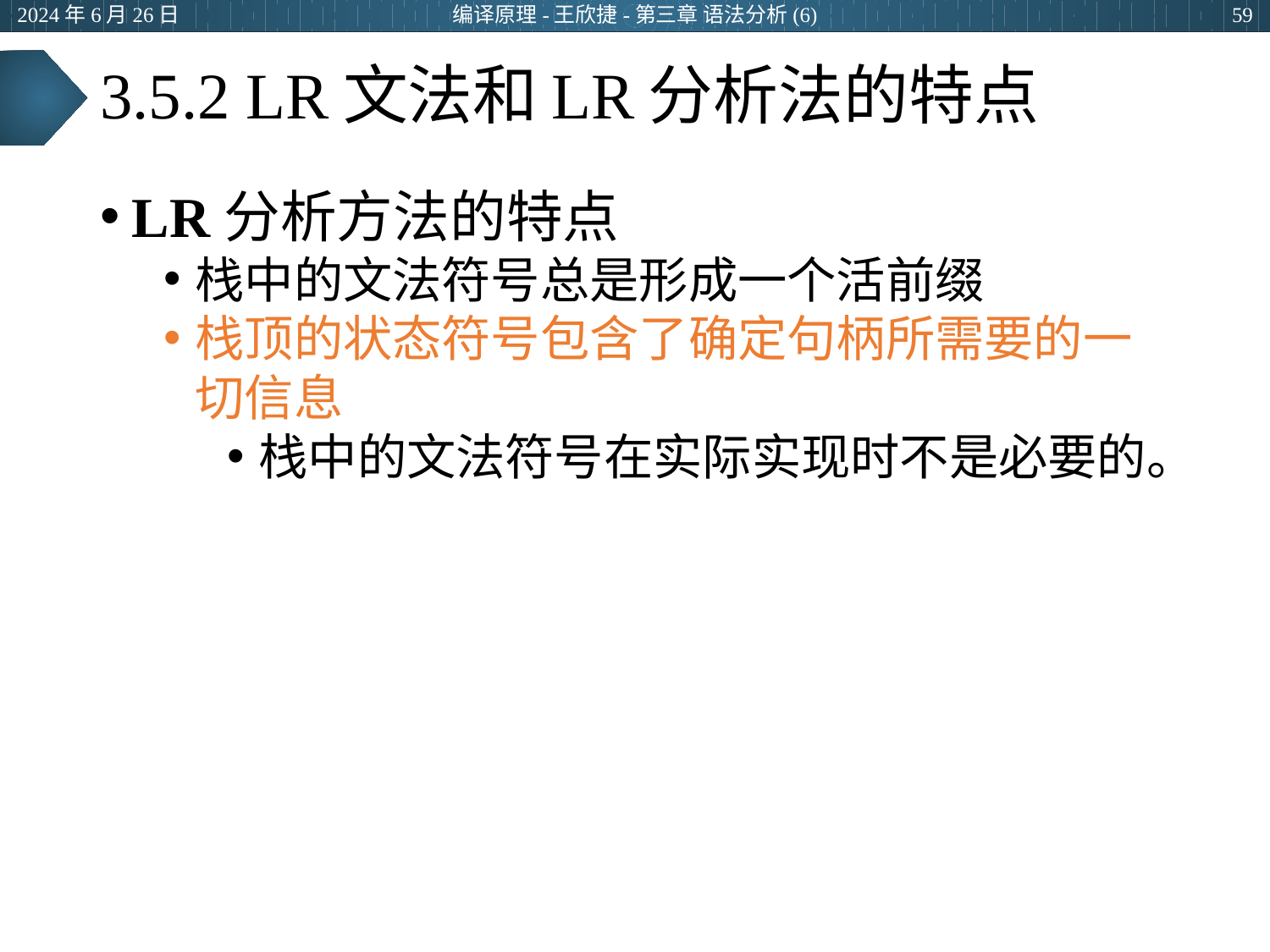

2024年6月26日
编译原理-王欣捷-第三章 语法分析(6)
59
# 3.5.2 LR文法和LR分析法的特点
LR分析方法的特点
栈中的文法符号总是形成一个活前缀
栈顶的状态符号包含了确定句柄所需要的一切信息
栈中的文法符号在实际实现时不是必要的。